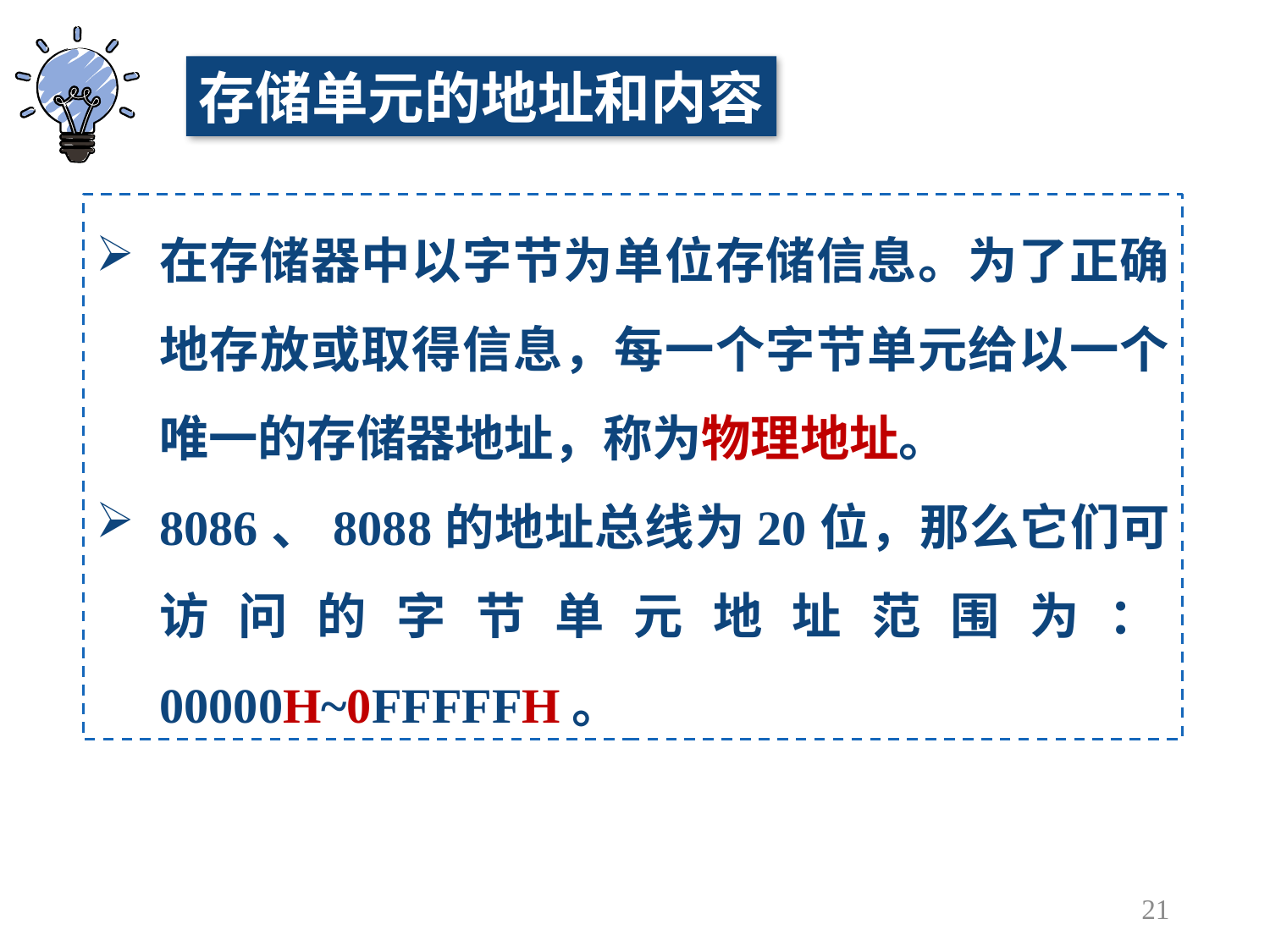

存储单元的地址和内容
在存储器中以字节为单位存储信息。为了正确地存放或取得信息，每一个字节单元给以一个唯一的存储器地址，称为物理地址。
8086、8088的地址总线为20位，那么它们可访问的字节单元地址范围为：00000H~0FFFFFH。
21